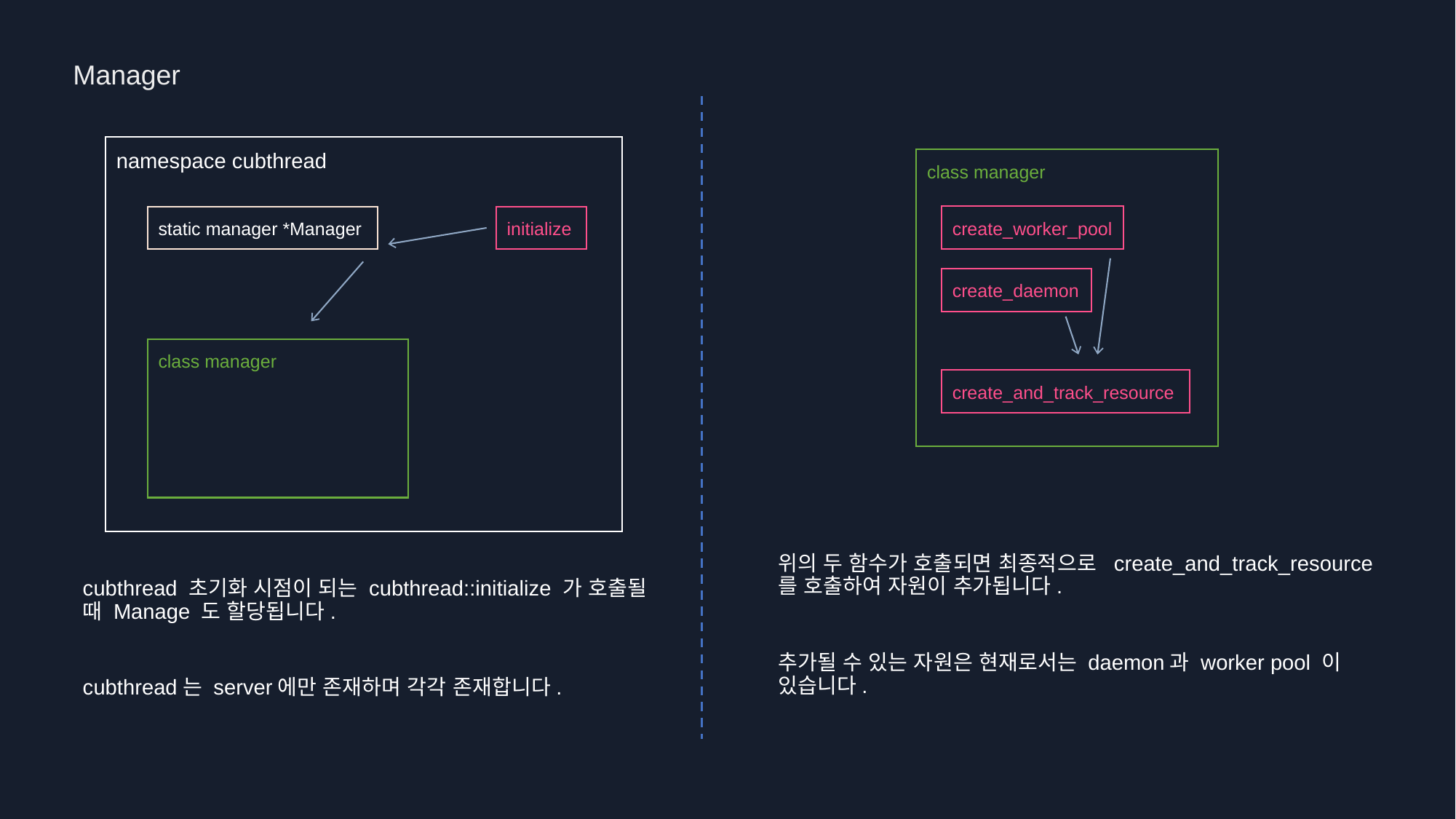

Manager
namespace cubthread
initialize
static manager *Manager
class manager
class manager
create_worker_pool
create_daemon
create_and_track_resource
위의 두 함수가 호출되면 최종적으로  create_and_track_resource를 호출하여 자원이 추가됩니다.

추가될 수 있는 자원은 현재로서는 daemon과 worker pool 이 있습니다.
cubthread 초기화 시점이 되는 cubthread::initialize 가 호출될 때 Manage 도 할당됩니다.

cubthread는 server에만 존재하며 각각 존재합니다.